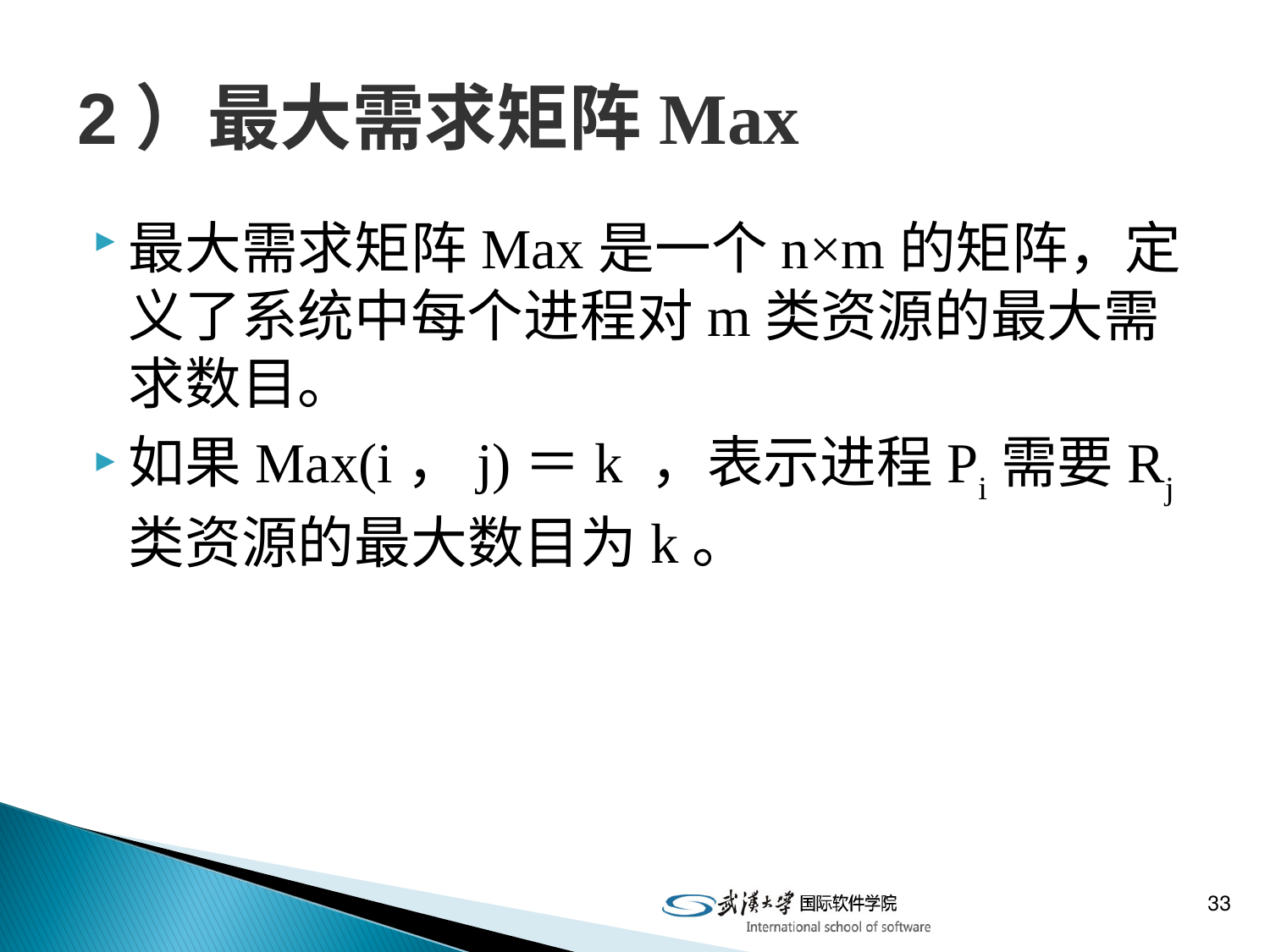

# 2）最大需求矩阵Max
最大需求矩阵Max是一个n×m的矩阵，定义了系统中每个进程对m类资源的最大需求数目。
如果Max(i，j)＝k ，表示进程Pi需要Rj类资源的最大数目为k。